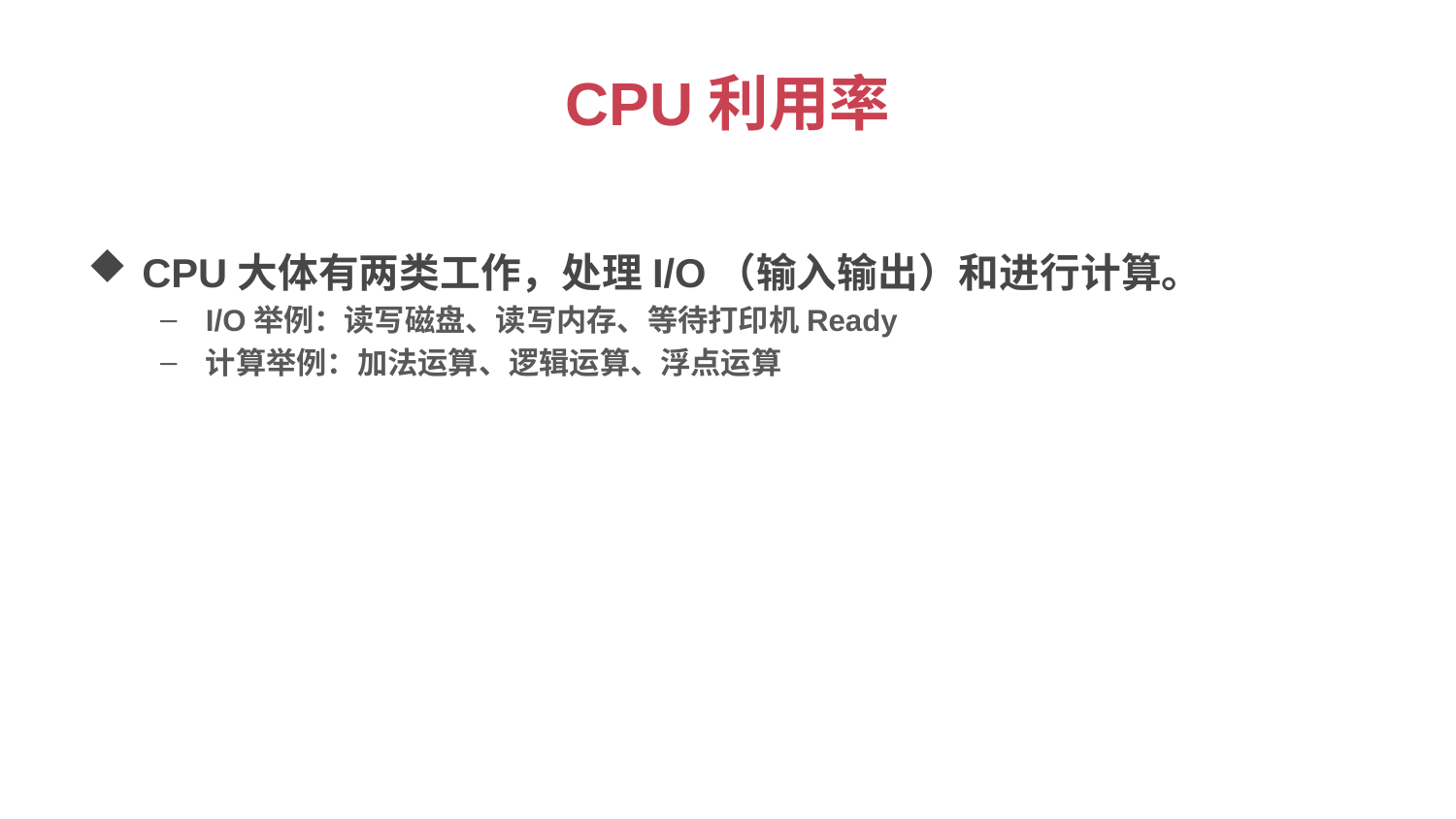

# CPU利用率
CPU大体有两类工作，处理I/O（输入输出）和进行计算。
I/O举例：读写磁盘、读写内存、等待打印机Ready
计算举例：加法运算、逻辑运算、浮点运算